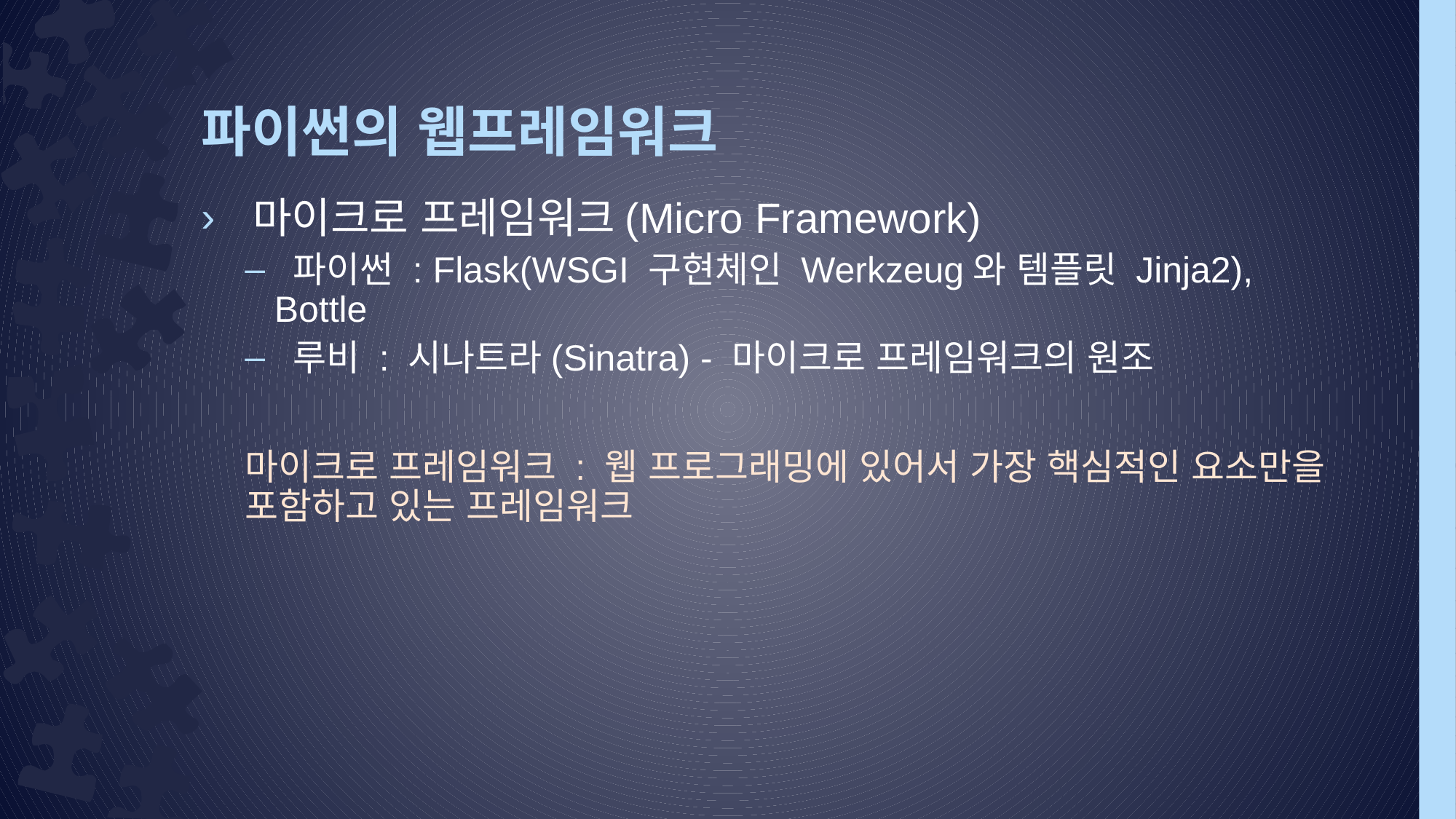

# 파이썬의 웹프레임워크
 마이크로 프레임워크(Micro Framework)
 파이썬 : Flask(WSGI 구현체인 Werkzeug와 템플릿 Jinja2), Bottle
 루비 : 시나트라(Sinatra) - 마이크로 프레임워크의 원조

마이크로 프레임워크 : 웹 프로그래밍에 있어서 가장 핵심적인 요소만을 포함하고 있는 프레임워크